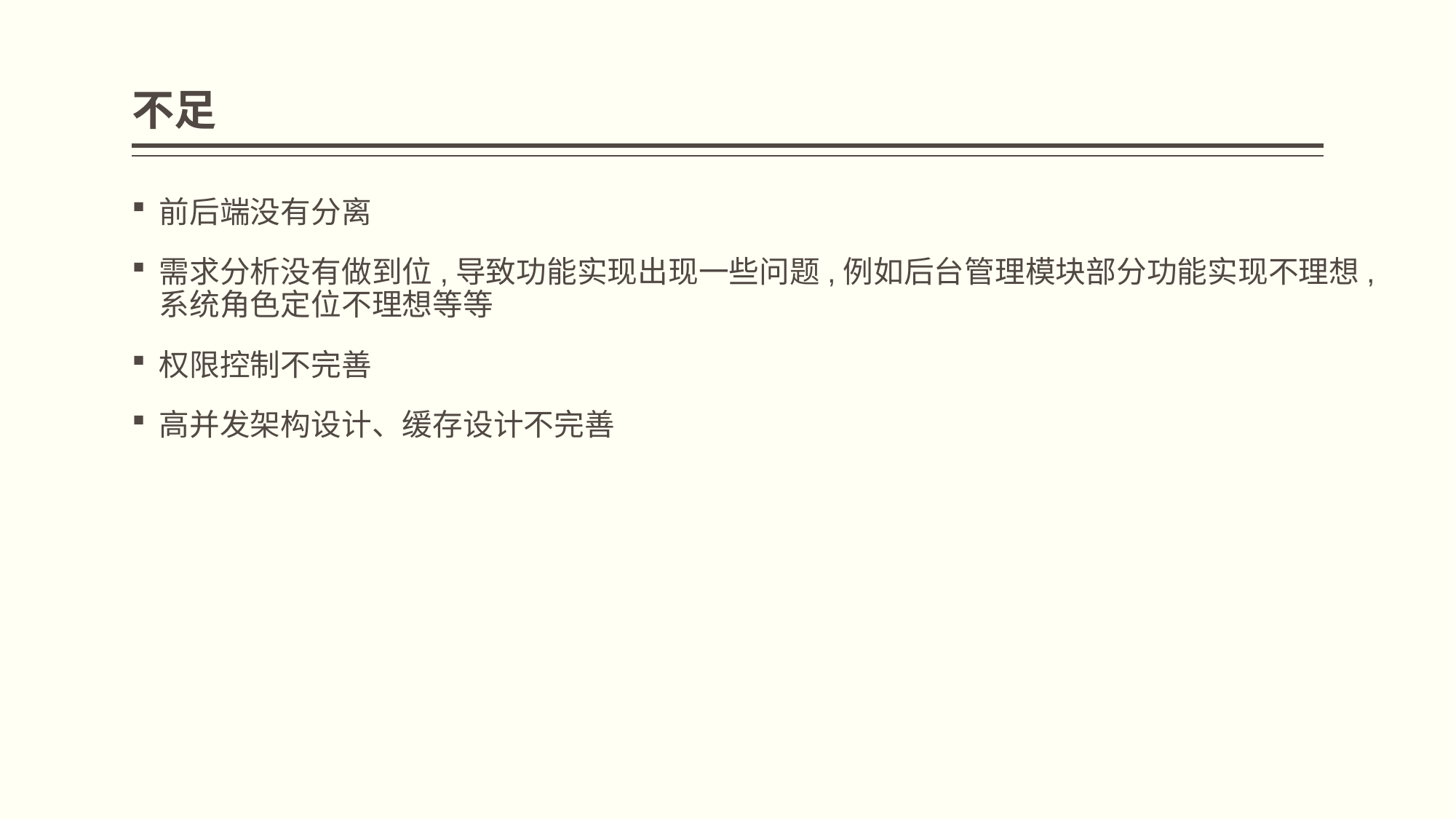

# 不足
前后端没有分离
需求分析没有做到位,导致功能实现出现一些问题,例如后台管理模块部分功能实现不理想,系统角色定位不理想等等
权限控制不完善
高并发架构设计、缓存设计不完善